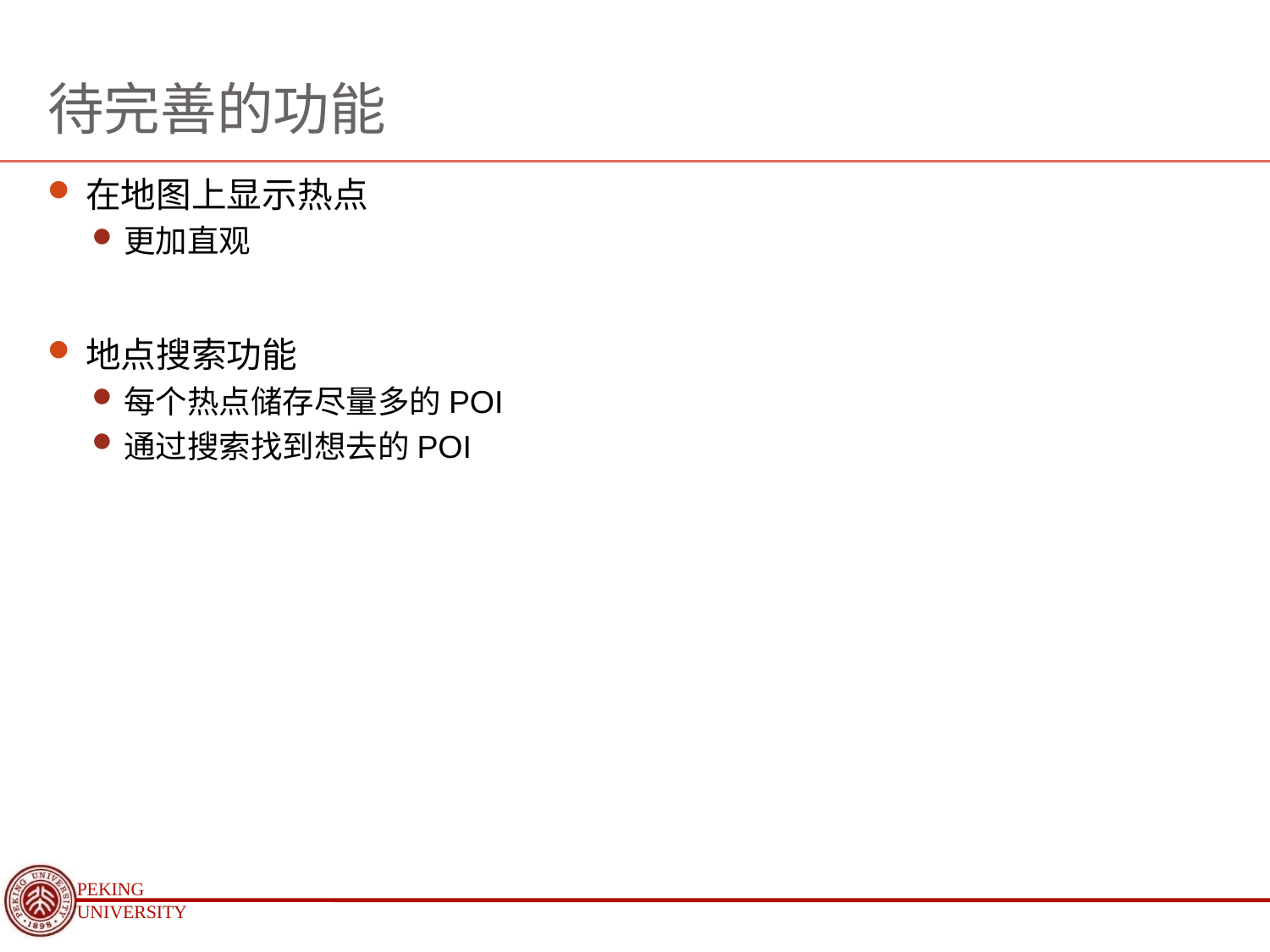

# 待完善的功能
在地图上显示热点
更加直观

地点搜索功能
每个热点储存尽量多的POI
通过搜索找到想去的POI